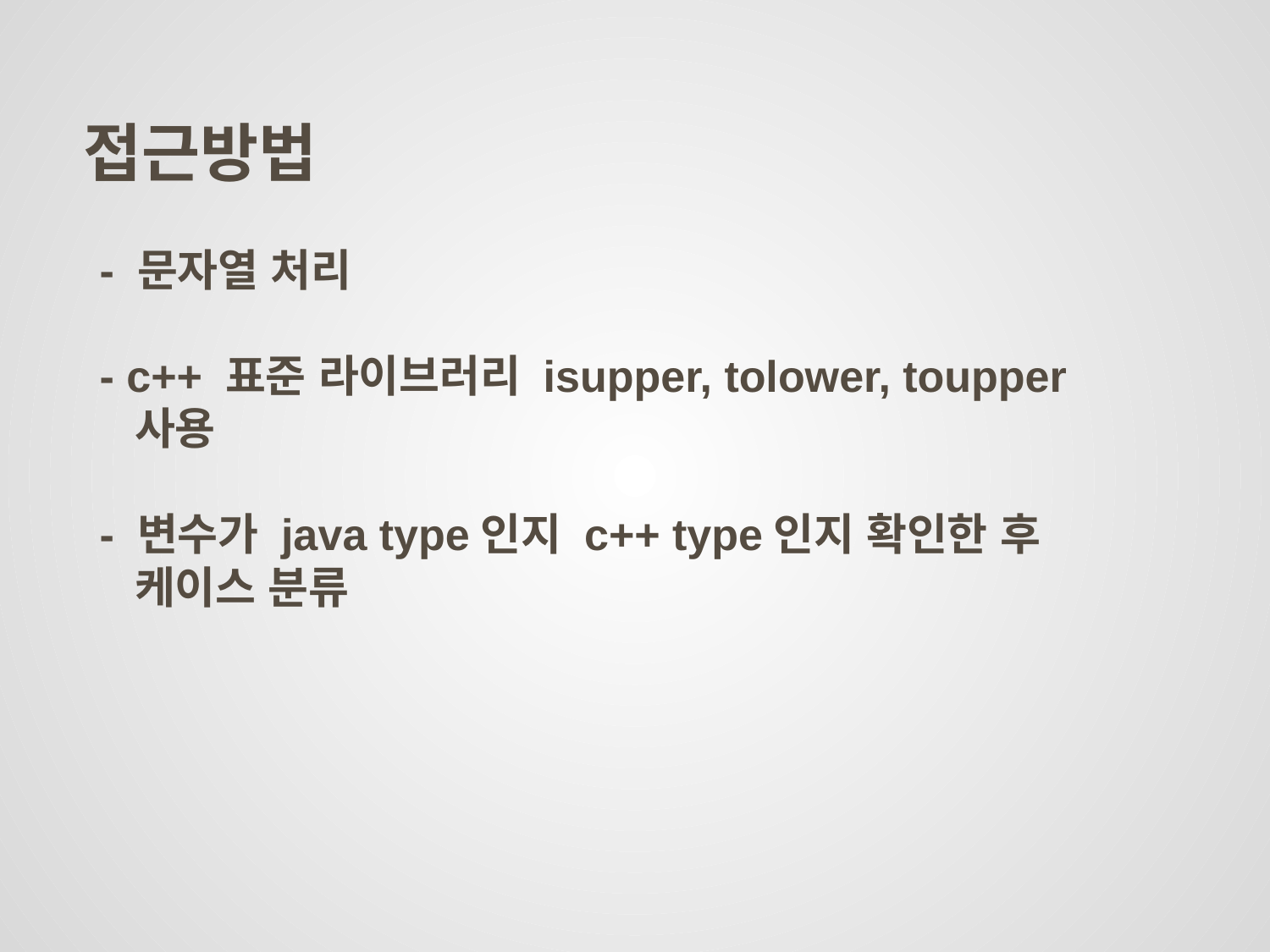

접근방법

 - 문자열 처리

 - c++ 표준 라이브러리 isupper, tolower, toupper
   사용

 - 변수가 java type인지 c++ type인지 확인한 후
   케이스 분류